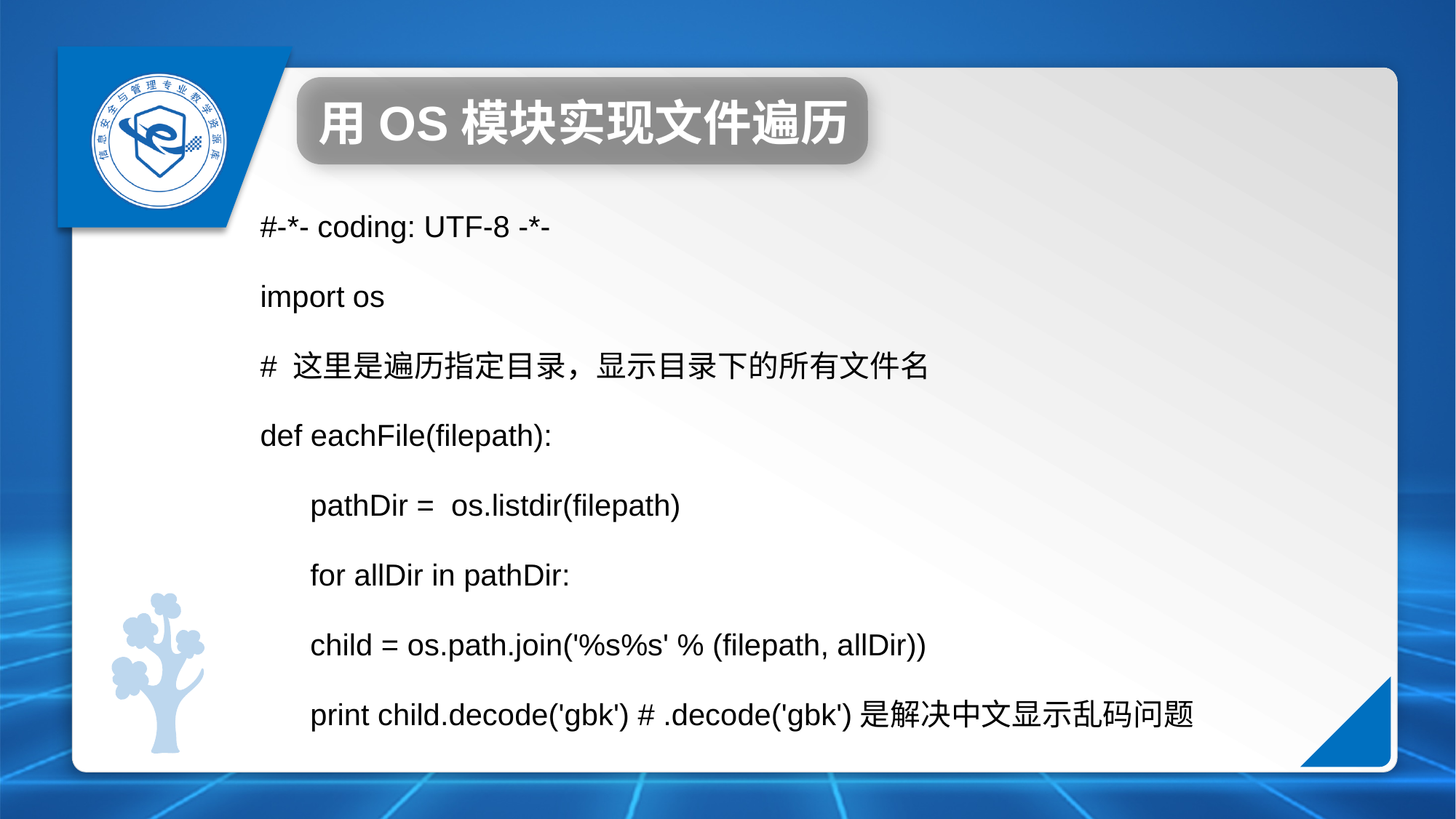

用OS模块实现文件遍历
#-*- coding: UTF-8 -*-
import os
# 这里是遍历指定目录，显示目录下的所有文件名
def eachFile(filepath):
      pathDir =  os.listdir(filepath)
      for allDir in pathDir:
      child = os.path.join('%s%s' % (filepath, allDir))
      print child.decode('gbk') # .decode('gbk')是解决中文显示乱码问题